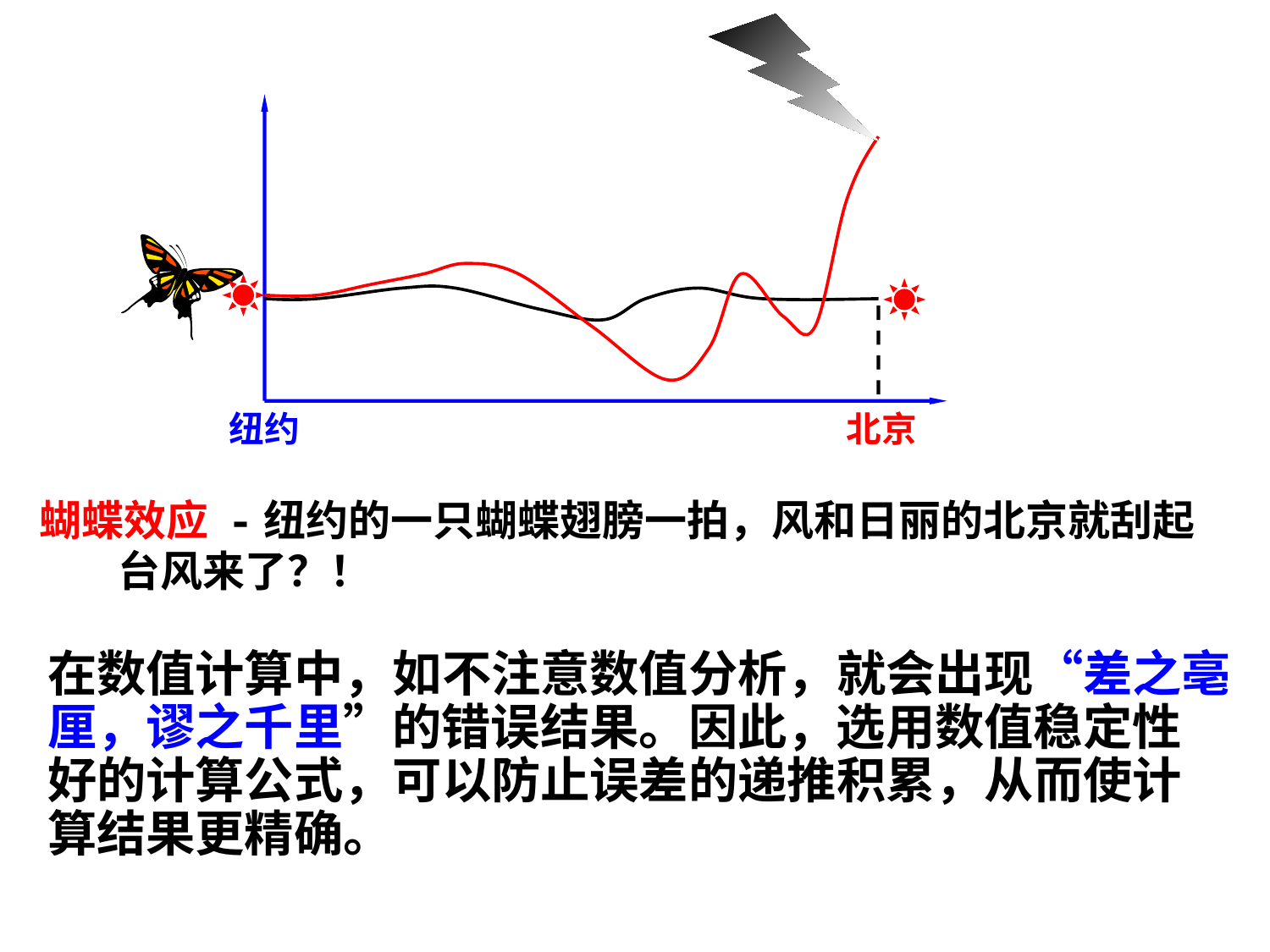

纽约
北京
蝴蝶效应 -纽约的一只蝴蝶翅膀一拍，风和日丽的北京就刮起台风来了？！
在数值计算中，如不注意数值分析，就会出现“差之亳厘，谬之千里”的错误结果。因此，选用数值稳定性好的计算公式，可以防止误差的递推积累，从而使计算结果更精确。